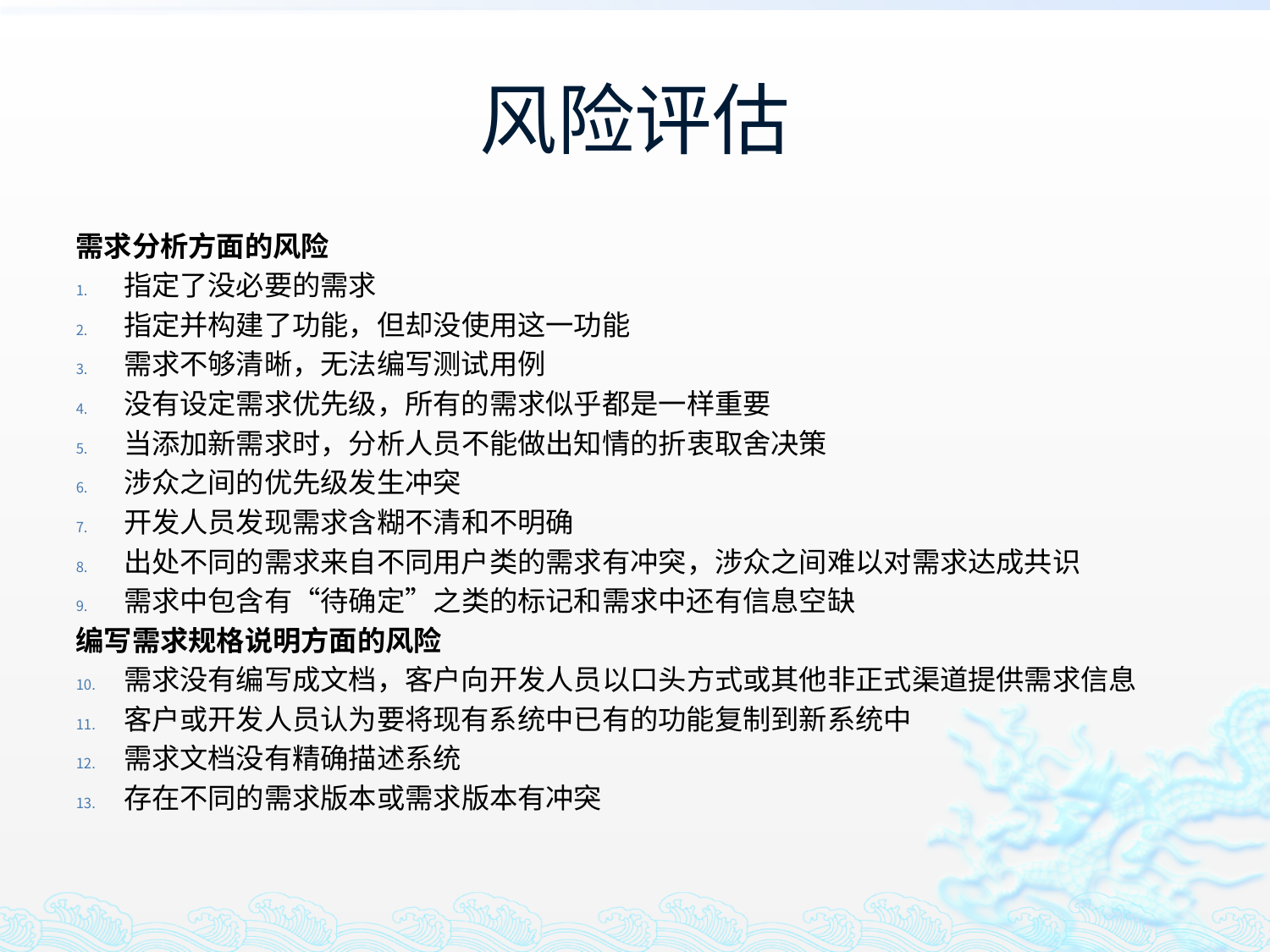

# 风险评估
需求分析方面的风险
指定了没必要的需求
指定并构建了功能，但却没使用这一功能
需求不够清晰，无法编写测试用例
没有设定需求优先级，所有的需求似乎都是一样重要
当添加新需求时，分析人员不能做出知情的折衷取舍决策
涉众之间的优先级发生冲突
开发人员发现需求含糊不清和不明确
出处不同的需求来自不同用户类的需求有冲突，涉众之间难以对需求达成共识
需求中包含有“待确定”之类的标记和需求中还有信息空缺
编写需求规格说明方面的风险
需求没有编写成文档，客户向开发人员以口头方式或其他非正式渠道提供需求信息
客户或开发人员认为要将现有系统中已有的功能复制到新系统中
需求文档没有精确描述系统
存在不同的需求版本或需求版本有冲突